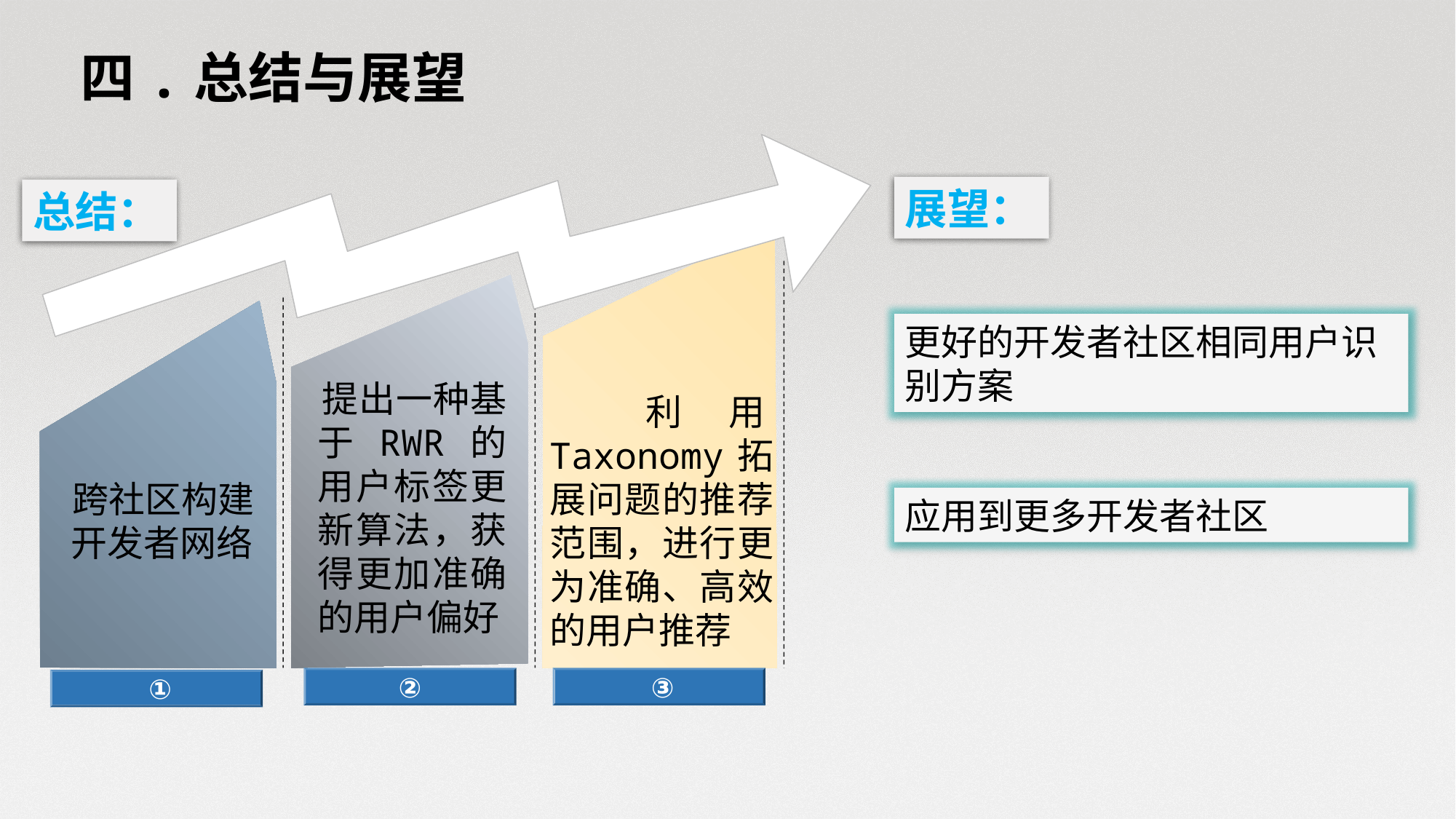

四.总结与展望

 提出一种基于RWR的用户标签更新算法，获得更加准确的用户偏好
 利用Taxonomy拓展问题的推荐范围，进行更为准确、高效的用户推荐
②
 ③
 ①
展望：
总结：
更好的开发者社区相同用户识别方案
 跨社区构建开发者网络
应用到更多开发者社区